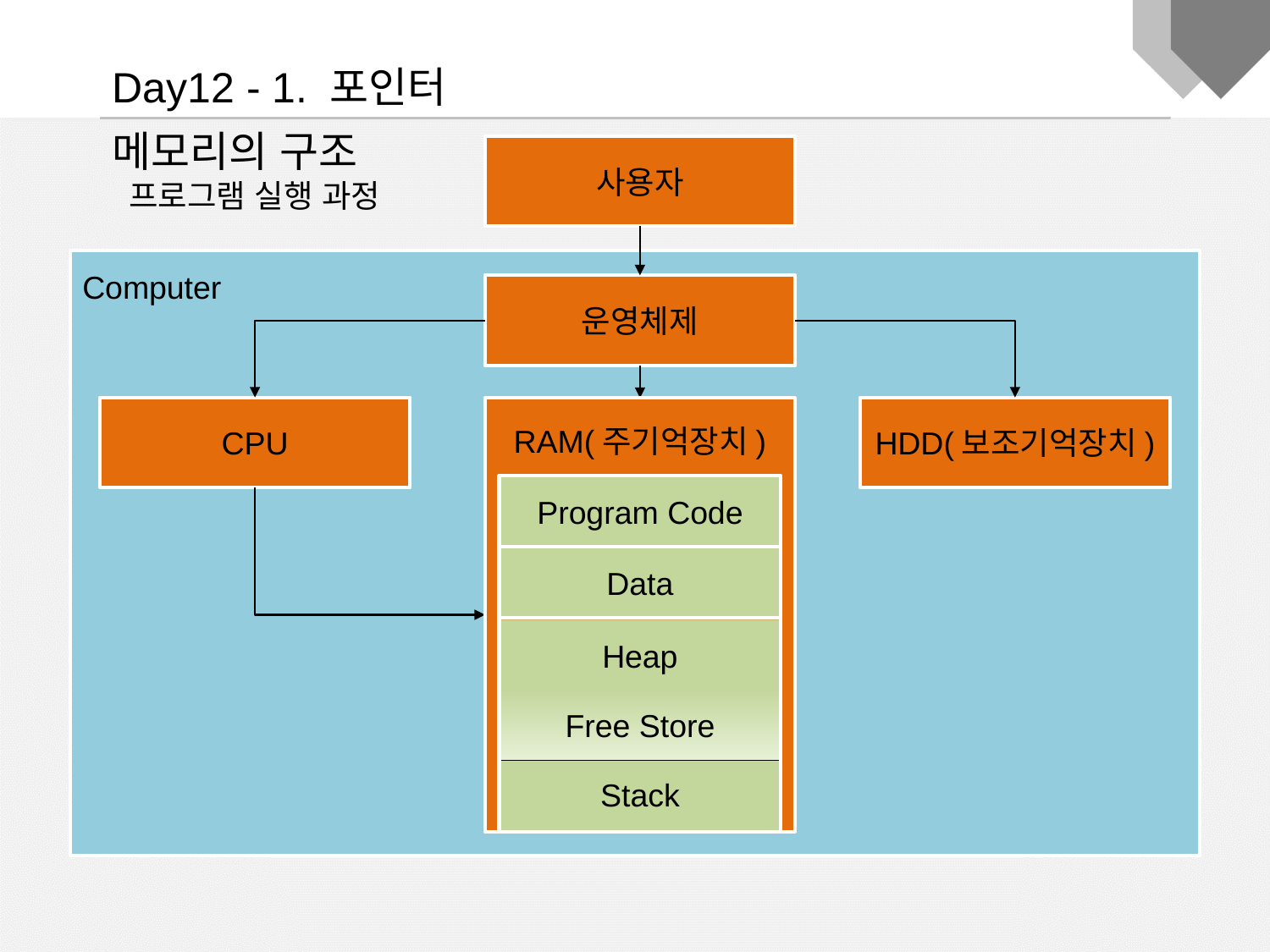

Day12 - 1. 포인터
메모리의 구조
 프로그램 실행 과정
사용자
Computer

운영체제
HDD(보조기억장치)
CPU
RAM(주기억장치)

Program Code
Data

Heap
Free Store
Stack